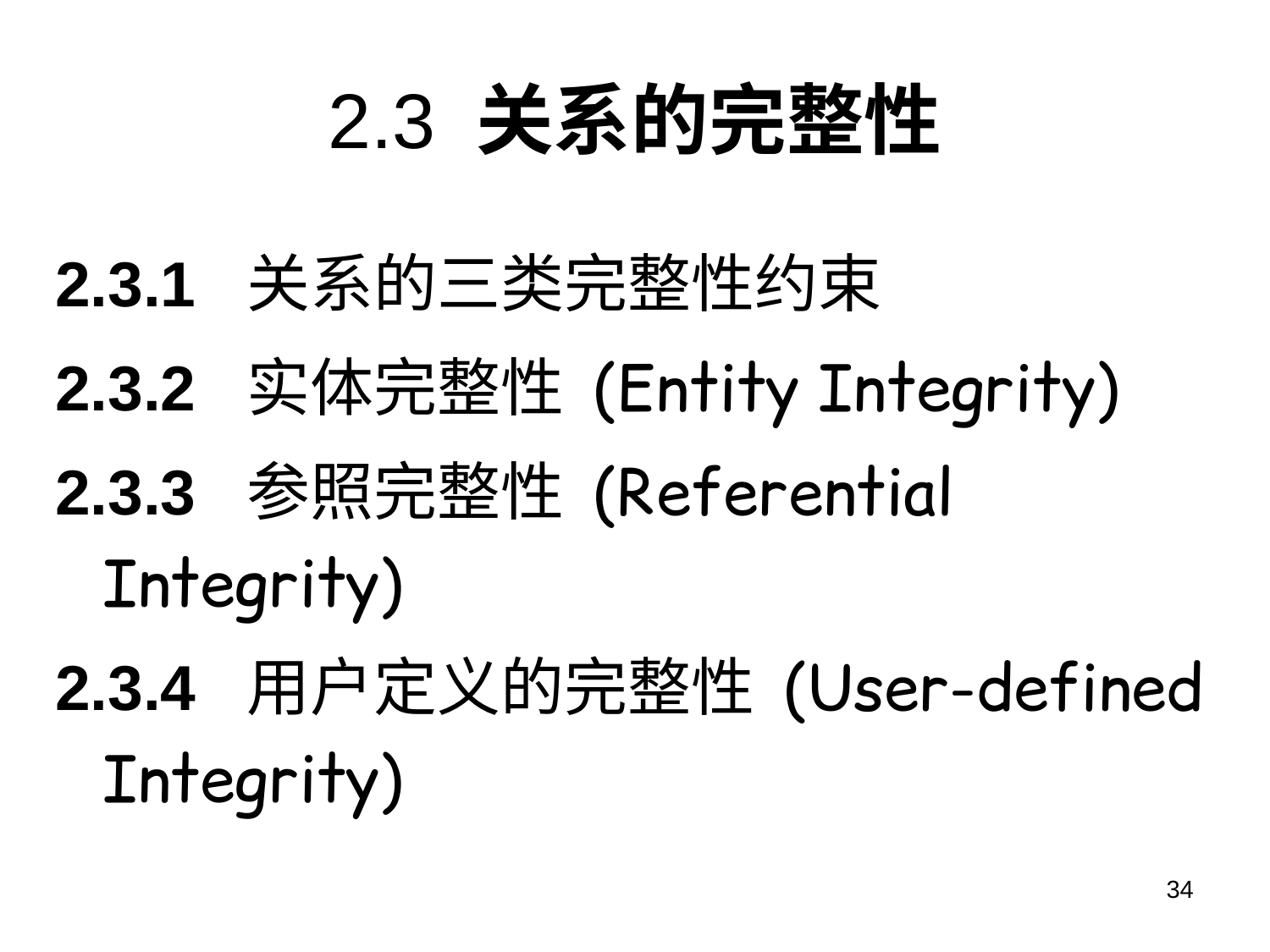

# 2.3 关系的完整性
2.3.1  关系的三类完整性约束
2.3.2  实体完整性 (Entity Integrity)
2.3.3  参照完整性 (Referential Integrity)
2.3.4  用户定义的完整性 (User-defined Integrity)
34